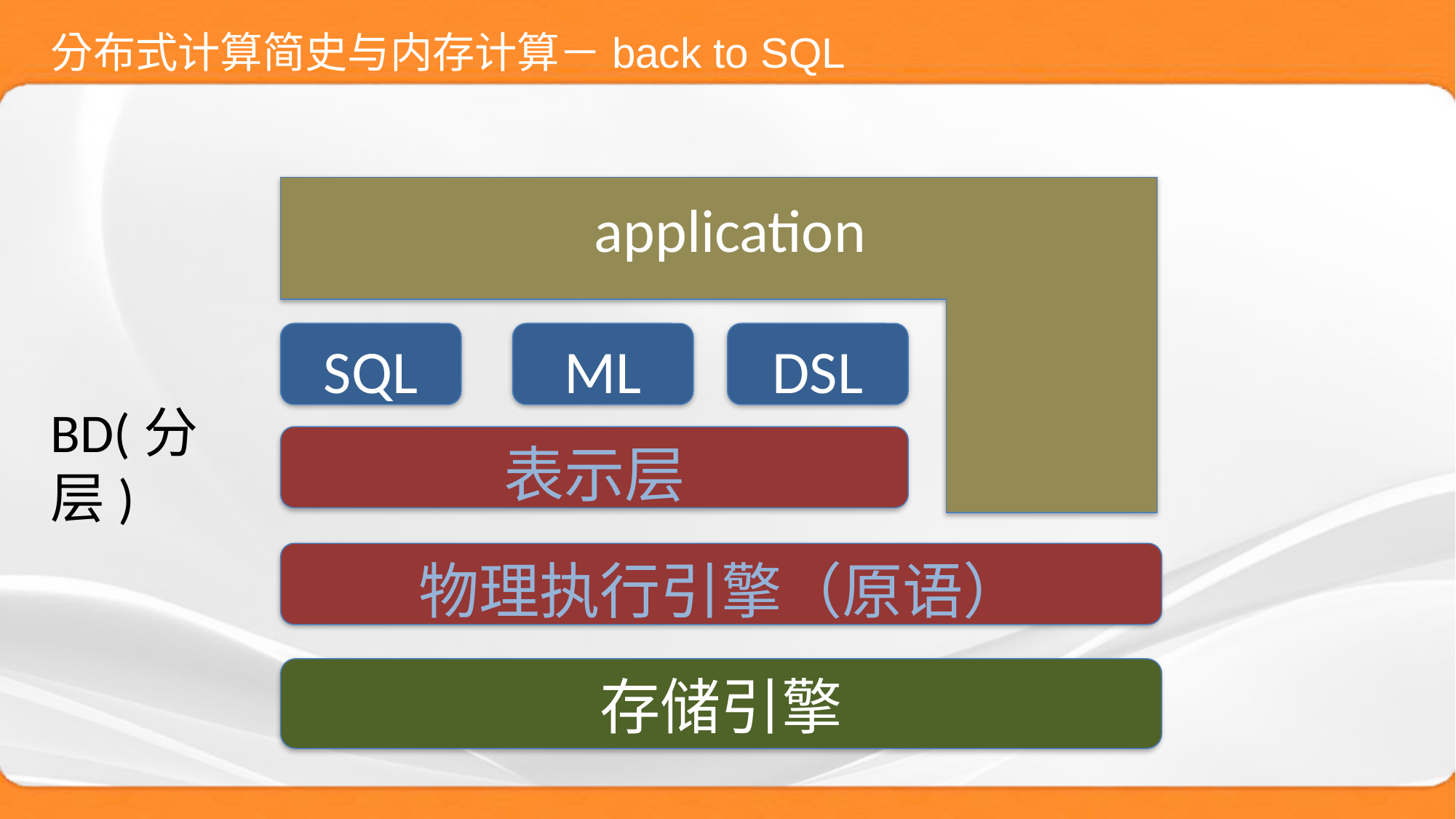

# 分布式计算简史与内存计算－back to SQL

application
SQL
ML
DSL
BD(分层)
表示层
物理执行引擎（原语）
存储引擎